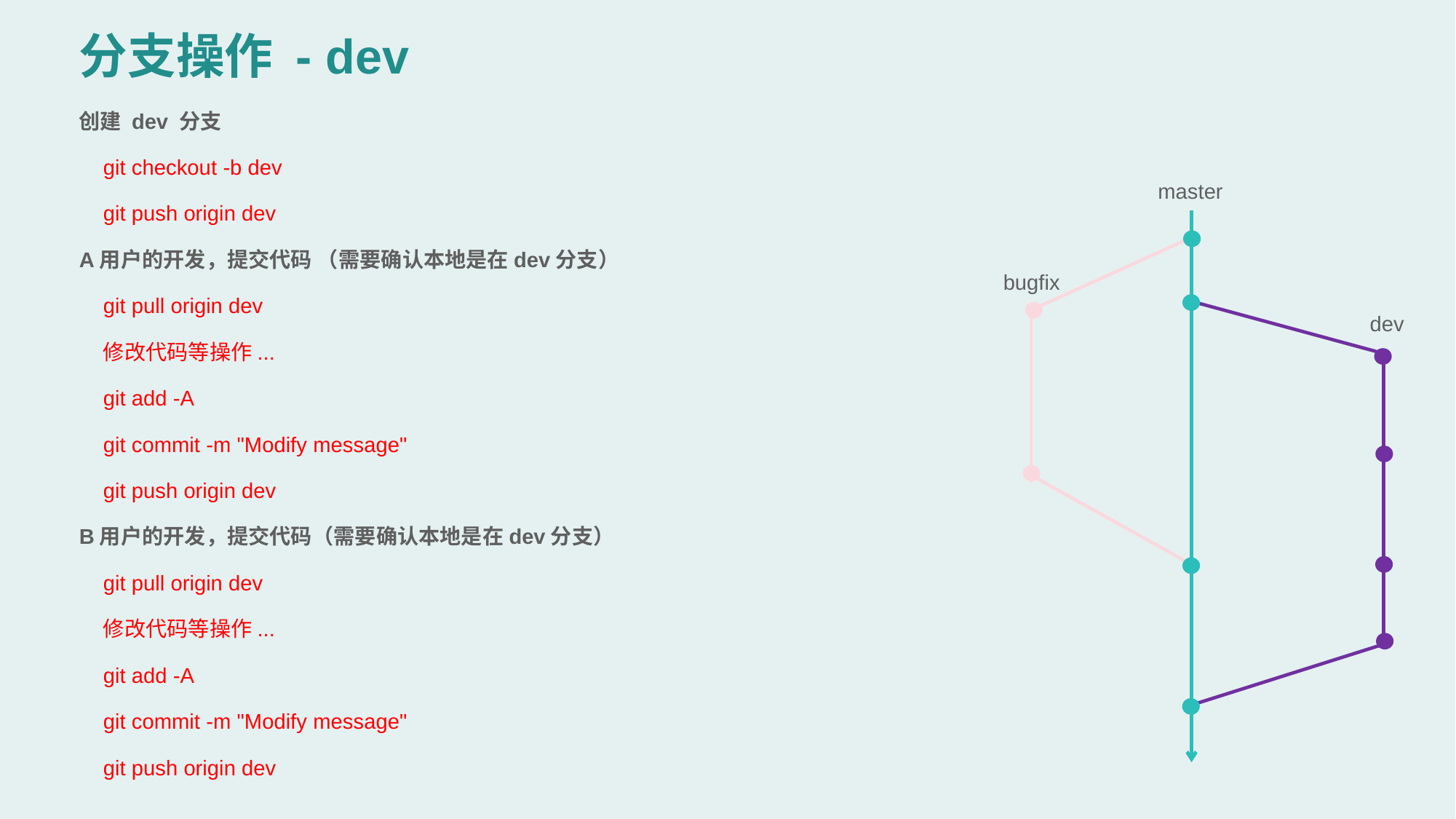

# 分支操作 - dev
创建 dev 分支
    git checkout -b dev
    git push origin dev
A用户的开发，提交代码 （需要确认本地是在dev分支）
    git pull origin dev
    修改代码等操作...
    git add -A
    git commit -m "Modify message"
    git push origin dev
B用户的开发，提交代码（需要确认本地是在dev分支）
    git pull origin dev
    修改代码等操作...
    git add -A
    git commit -m "Modify message"
    git push origin dev
master

bugfix

dev